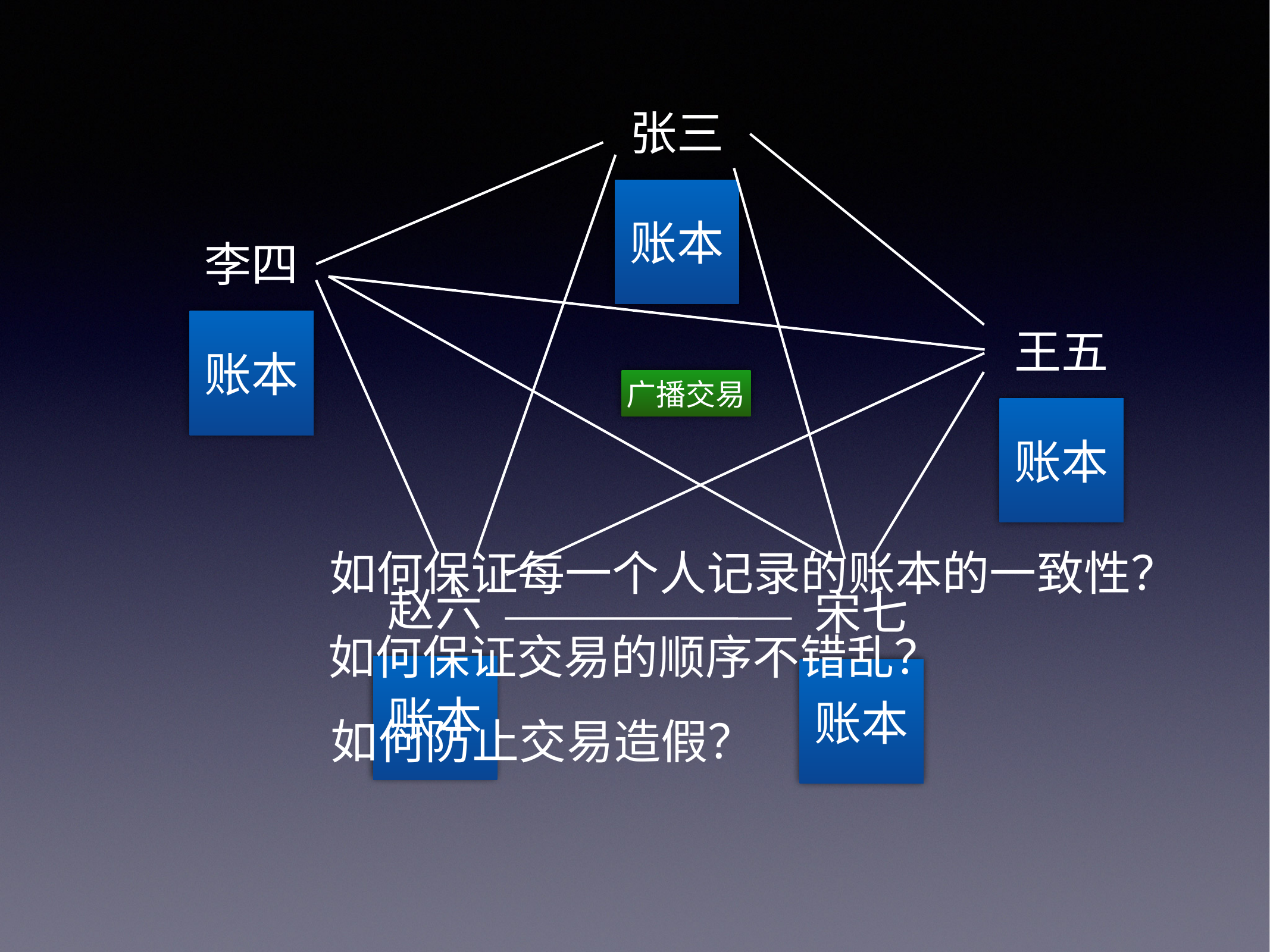

张三

账本
李四

王五
账本

广播交易

账本
赵六
宋七

账本
账本
如何保证每一个人记录的账本的一致性？
如何保证交易的顺序不错乱？
如何防止交易造假？